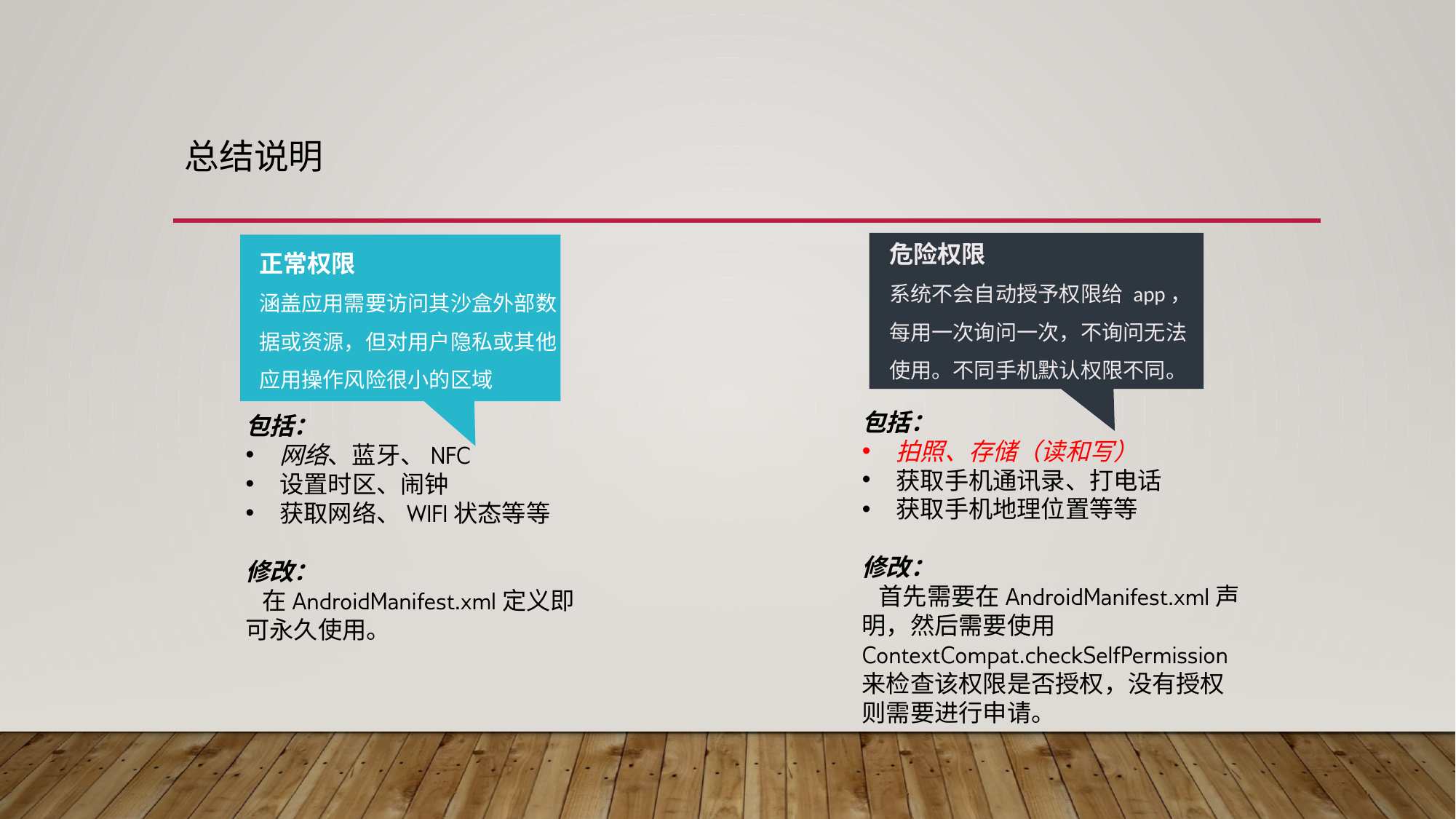

# 总结说明
危险权限
系统不会自动授予权限给 app，每用一次询问一次，不询问无法使用。不同手机默认权限不同。
正常权限
涵盖应用需要访问其沙盒外部数据或资源，但对用户隐私或其他应用操作风险很小的区域

包括：
拍照、存储（读和写）
获取手机通讯录、打电话
获取手机地理位置等等

修改：
  首先需要在AndroidManifest.xml声明，然后需要使用ContextCompat.checkSelfPermission来检查该权限是否授权，没有授权则需要进行申请。

包括：
网络、蓝牙、NFC
设置时区、闹钟
获取网络、WIFI状态等等

修改：
  在AndroidManifest.xml定义即可永久使用。